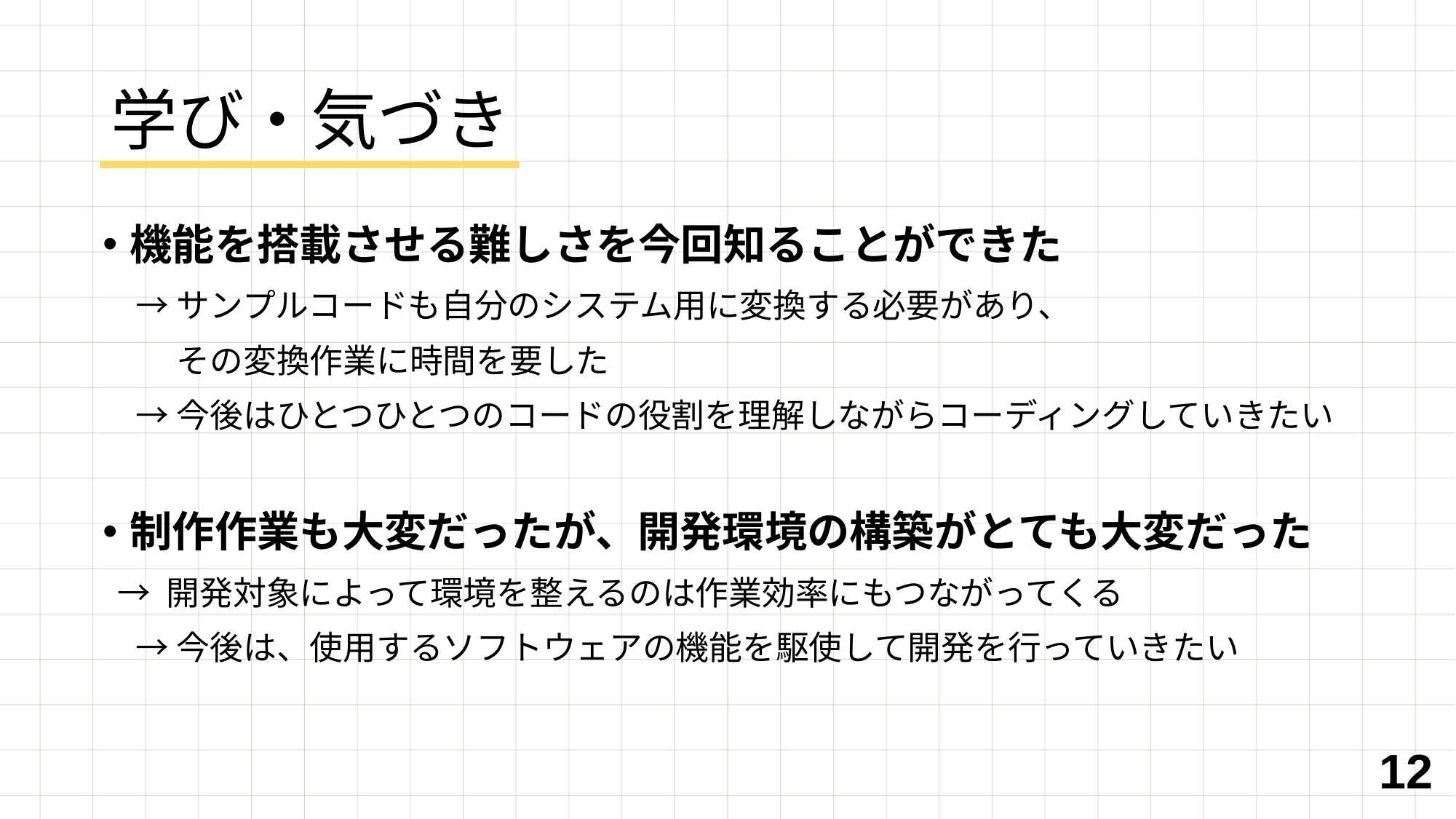

# 学び・気づき
機能を搭載させる難しさを今回知ることができた
　→ サンプルコードも自分のシステム用に変換する必要があり、
　　 その変換作業に時間を要した
　→ 今後はひとつひとつのコードの役割を理解しながらコーディングしていきたい

制作作業も大変だったが、開発環境の構築がとても大変だった
  → 開発対象によって環境を整えるのは作業効率にもつながってくる
　→ 今後は、使用するソフトウェアの機能を駆使して開発を行っていきたい